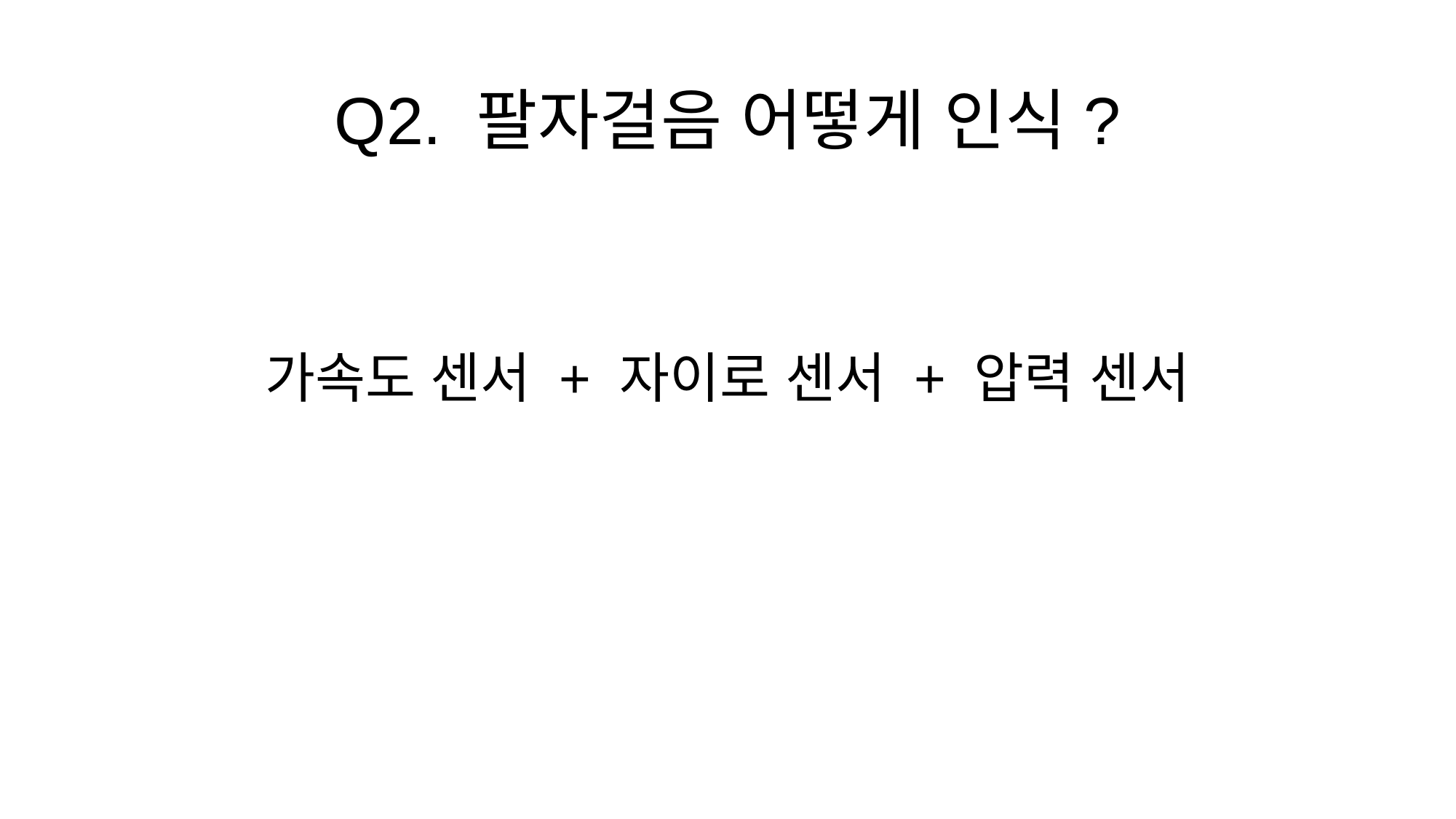

# Q2. 팔자걸음 어떻게 인식?

가속도 센서 + 자이로 센서 + 압력 센서